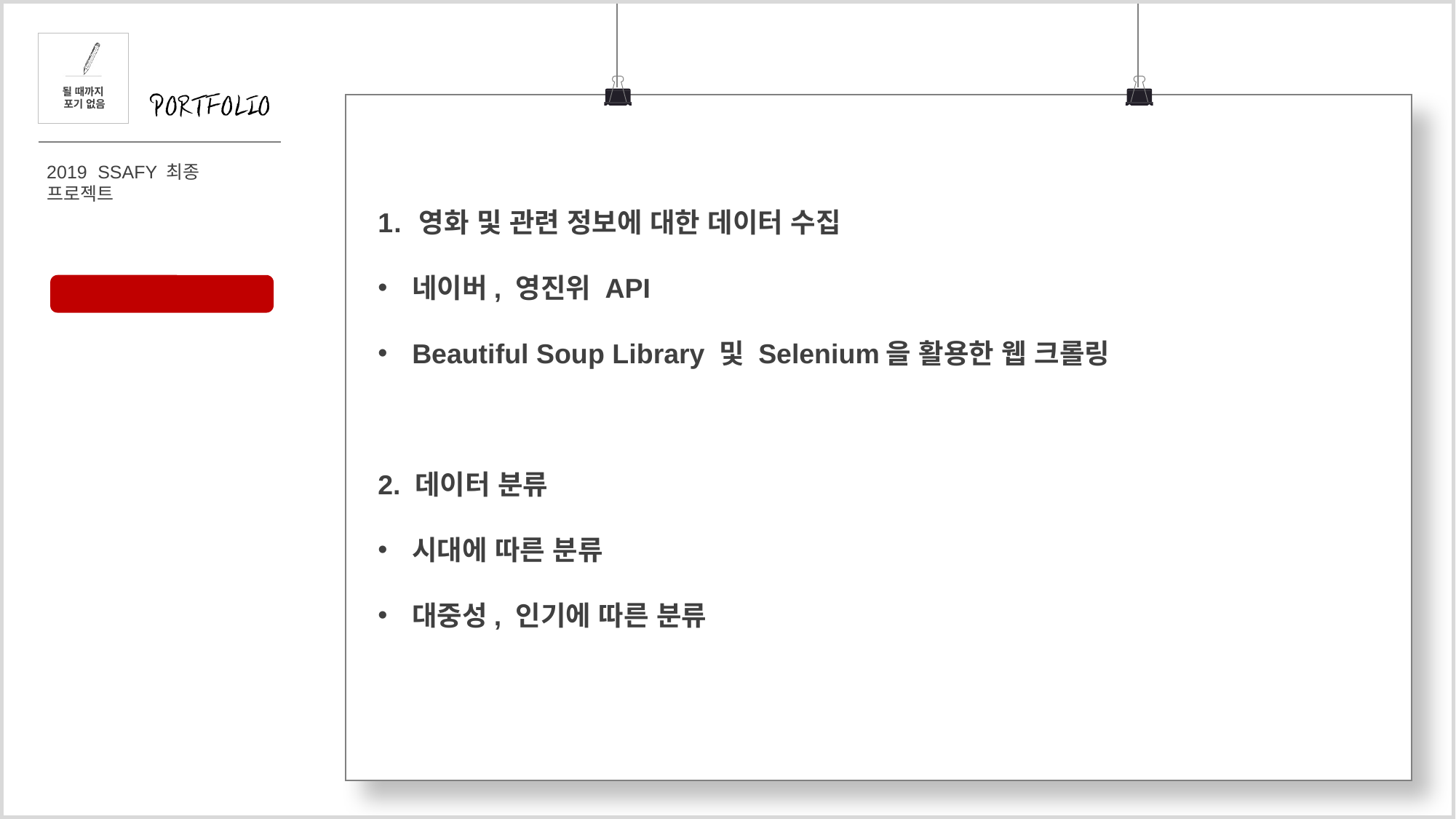

영화 및 관련 정보에 대한 데이터 수집

네이버, 영진위 API

Beautiful Soup Library 및 Selenium을 활용한 웹 크롤링

2. 데이터 분류

시대에 따른 분류

대중성, 인기에 따른 분류